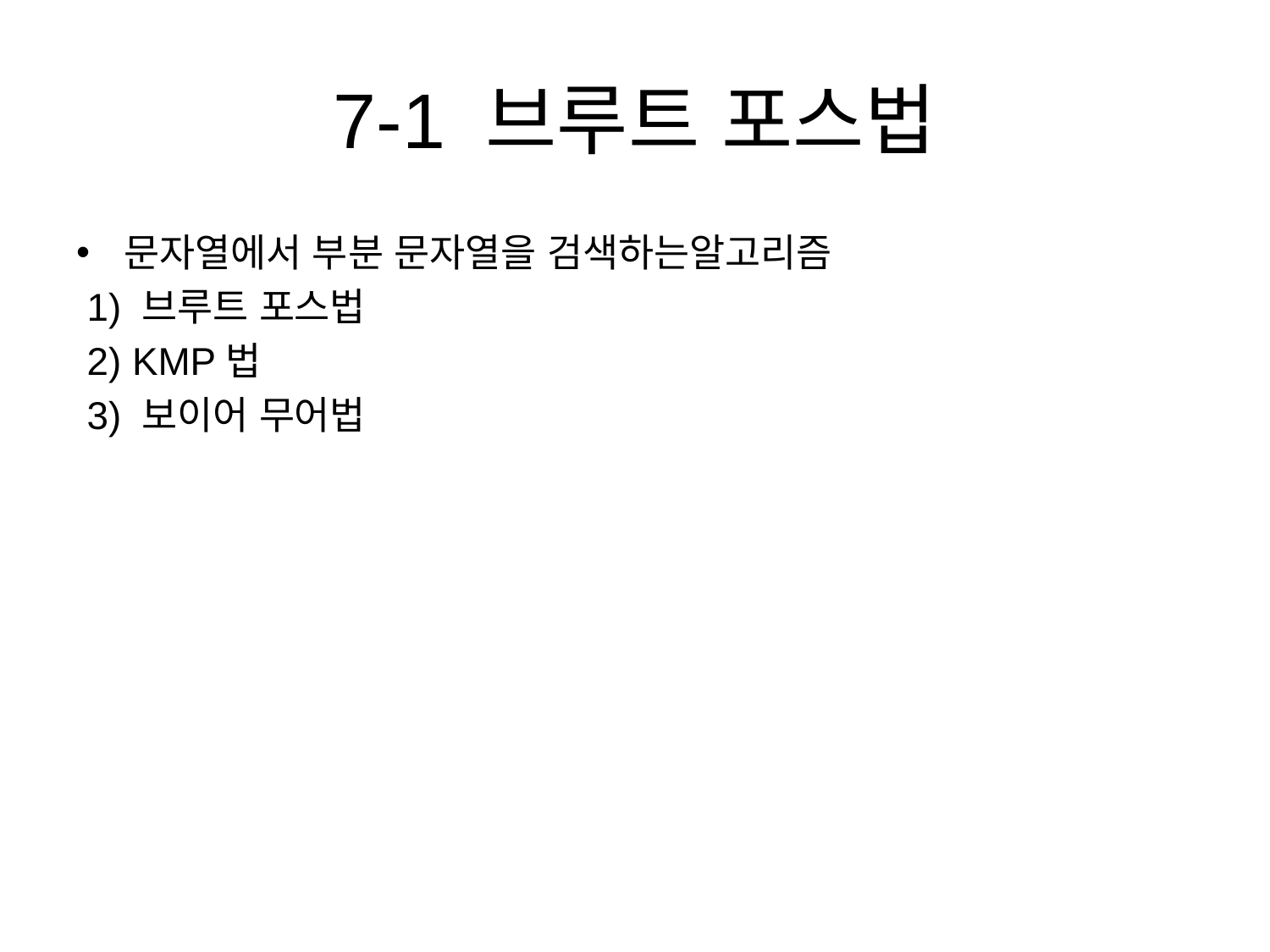

# 7-1 브루트 포스법
문자열에서 부분 문자열을 검색하는알고리즘
 1) 브루트 포스법
 2) KMP법
 3) 보이어 무어법